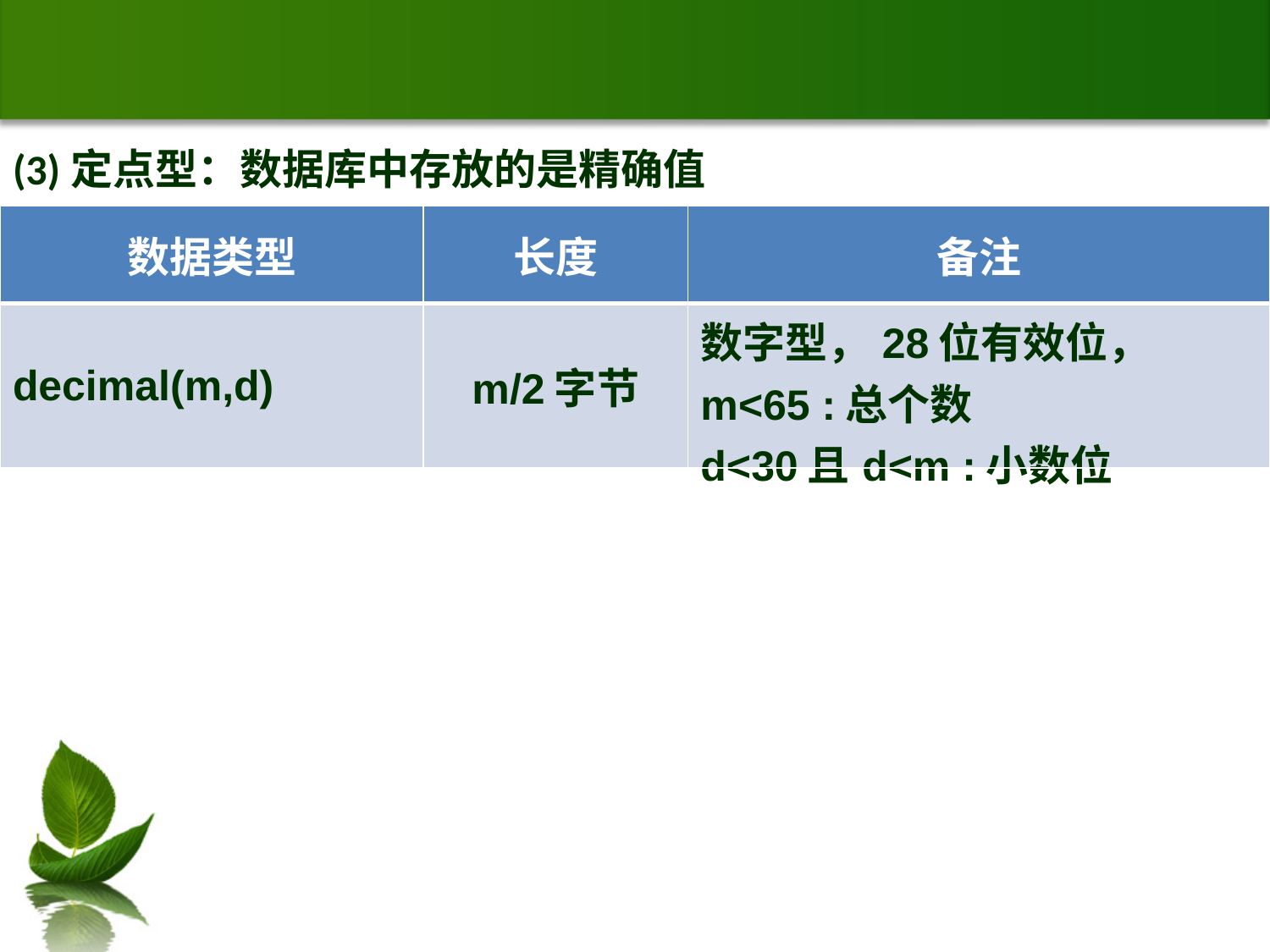

#
(3)定点型：数据库中存放的是精确值
| 数据类型 | 长度 | 备注 |
| --- | --- | --- |
| decimal(m,d) | m/2字节 | 数字型，28位有效位， m<65 :总个数 d<30且d<m :小数位 |